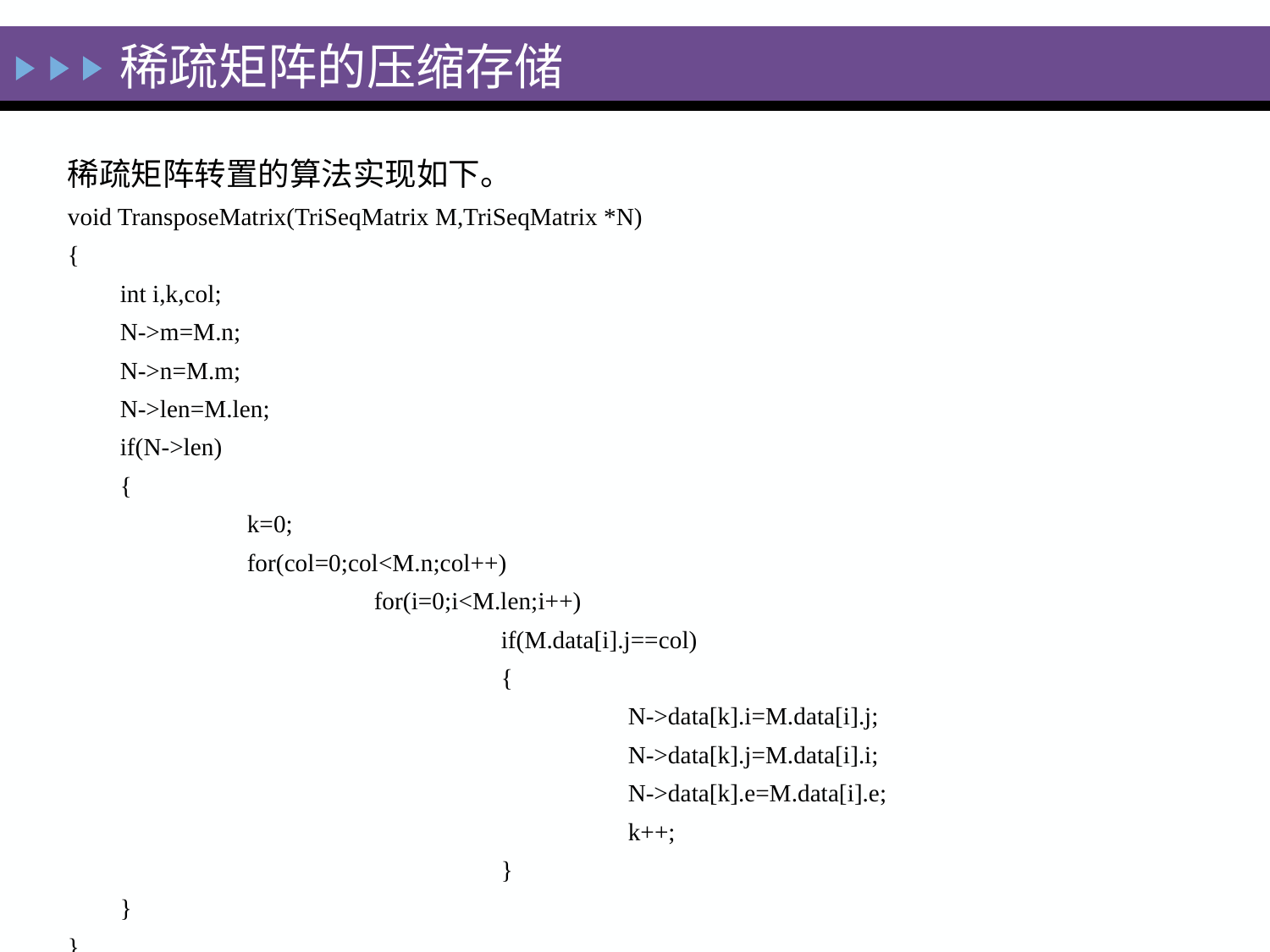

# 稀疏矩阵的压缩存储
稀疏矩阵转置的算法实现如下。
void TransposeMatrix(TriSeqMatrix M,TriSeqMatrix *N)
{
	int i,k,col;
	N->m=M.n;
	N->n=M.m;
	N->len=M.len;
	if(N->len)
	{
		k=0;
		for(col=0;col<M.n;col++)
			for(i=0;i<M.len;i++)
				if(M.data[i].j==col)
				{
					N->data[k].i=M.data[i].j;
					N->data[k].j=M.data[i].i;
					N->data[k].e=M.data[i].e;
					k++;
				}
	}
}